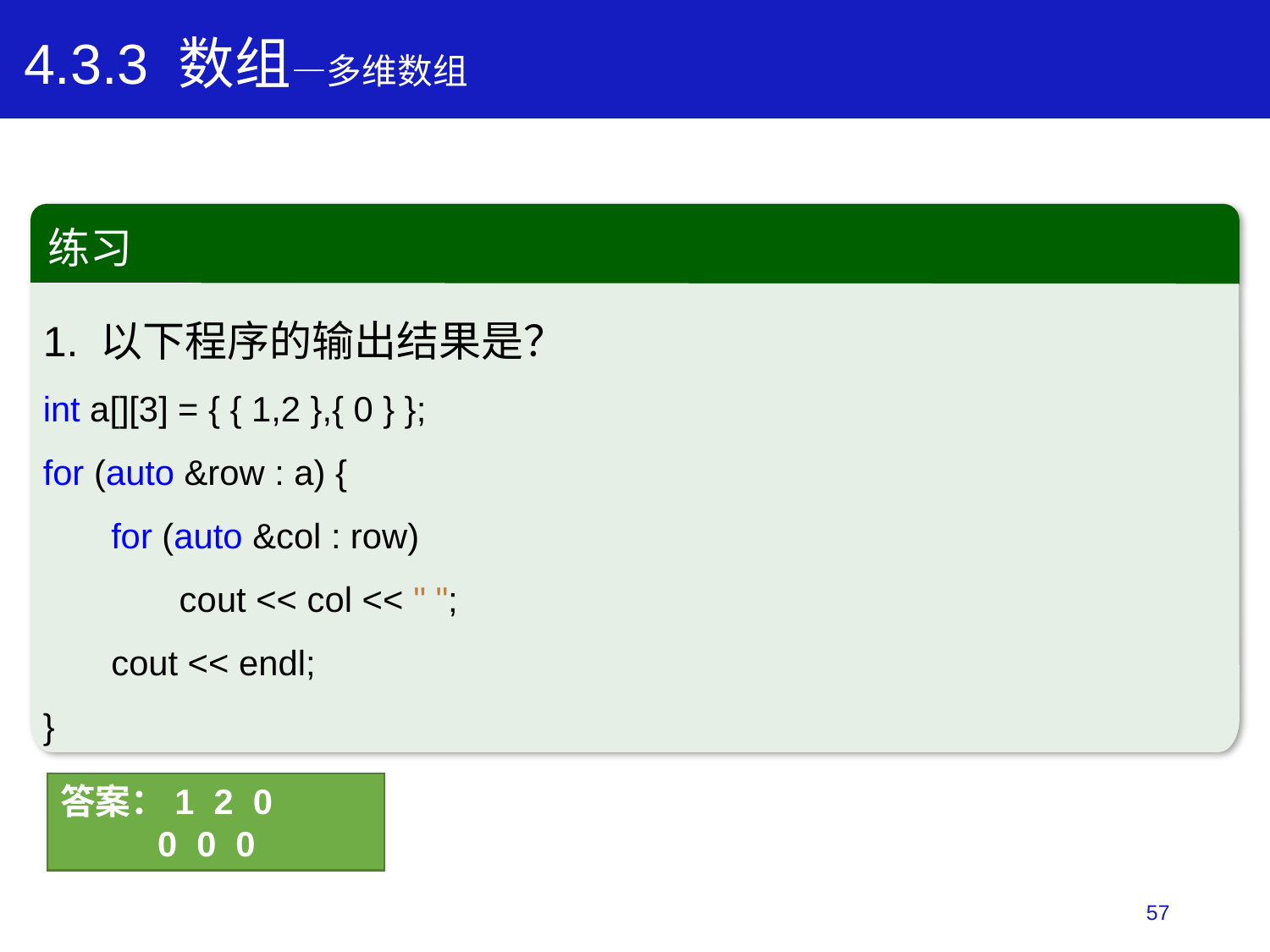

4.3.3 数组—多维数组
练习
1. 以下程序的输出结果是？
int a[][3] = { { 1,2 },{ 0 } };
for (auto &row : a) {
       for (auto &col : row)
              cout << col << " ";
       cout << endl;
}
答案：1  2  0
          0  0  0
57